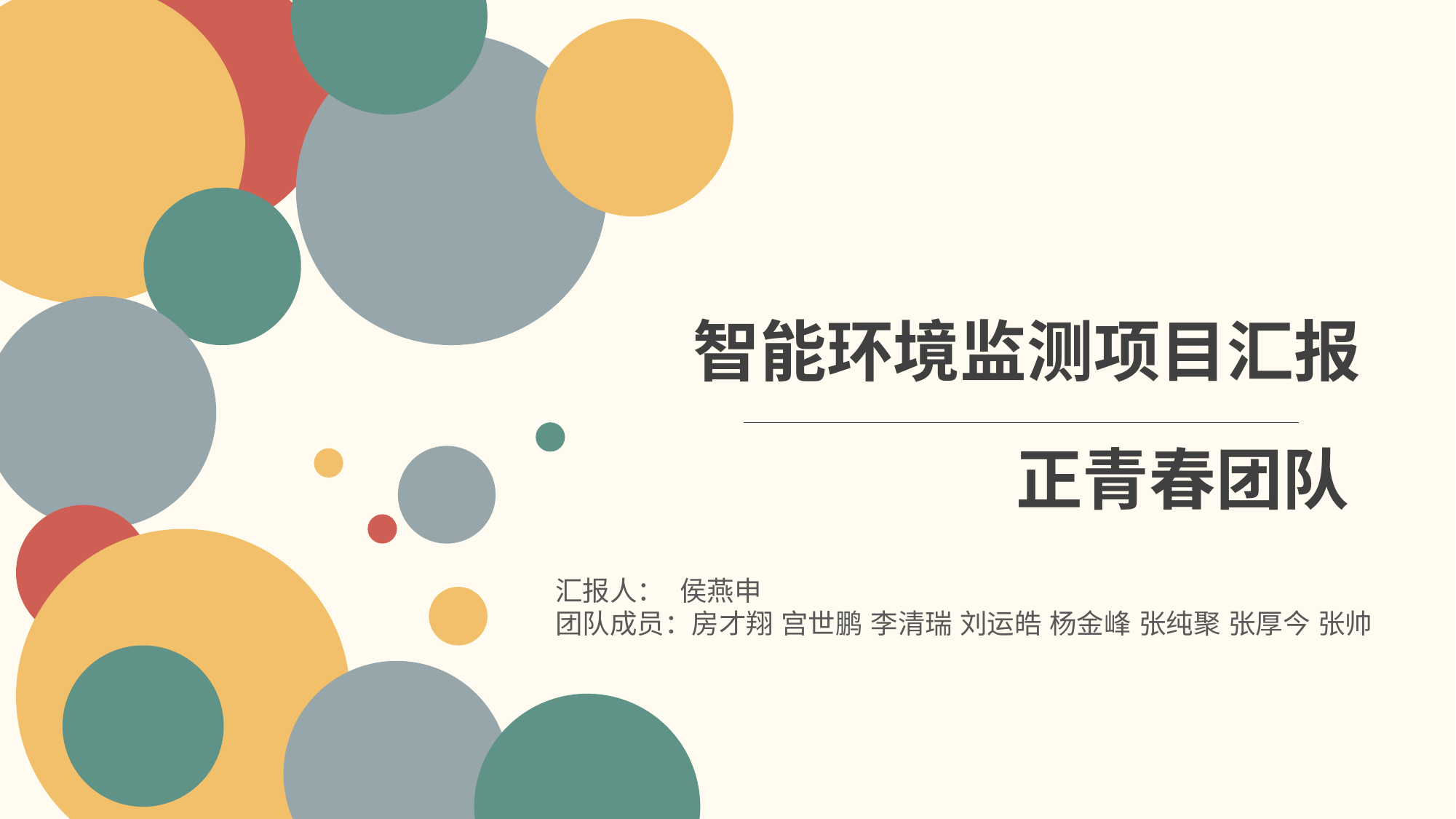

智能环境监测项目汇报

正青春团队

汇报人：  侯燕申
团队成员：房才翔 宫世鹏 李清瑞 刘运皓 杨金峰 张纯聚 张厚今 张帅